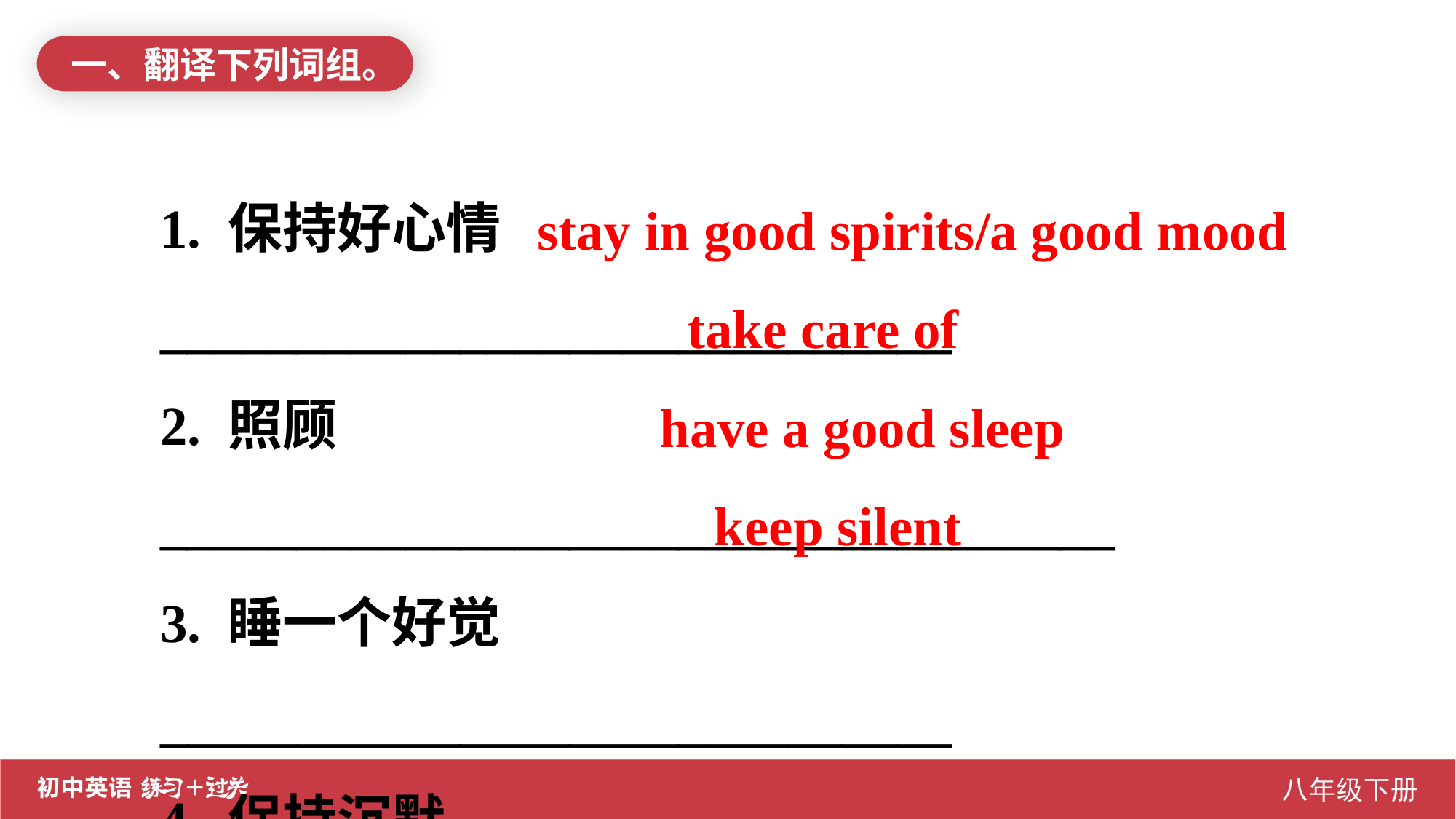

一、翻译下列词组。
1. 保持好心情  _____________________________
2. 照顾  ___________________________________
3. 睡一个好觉  _____________________________
4. 保持沉默  _______________________________
stay in good spirits/a good mood
           take care of
         have a good sleep
             keep silent